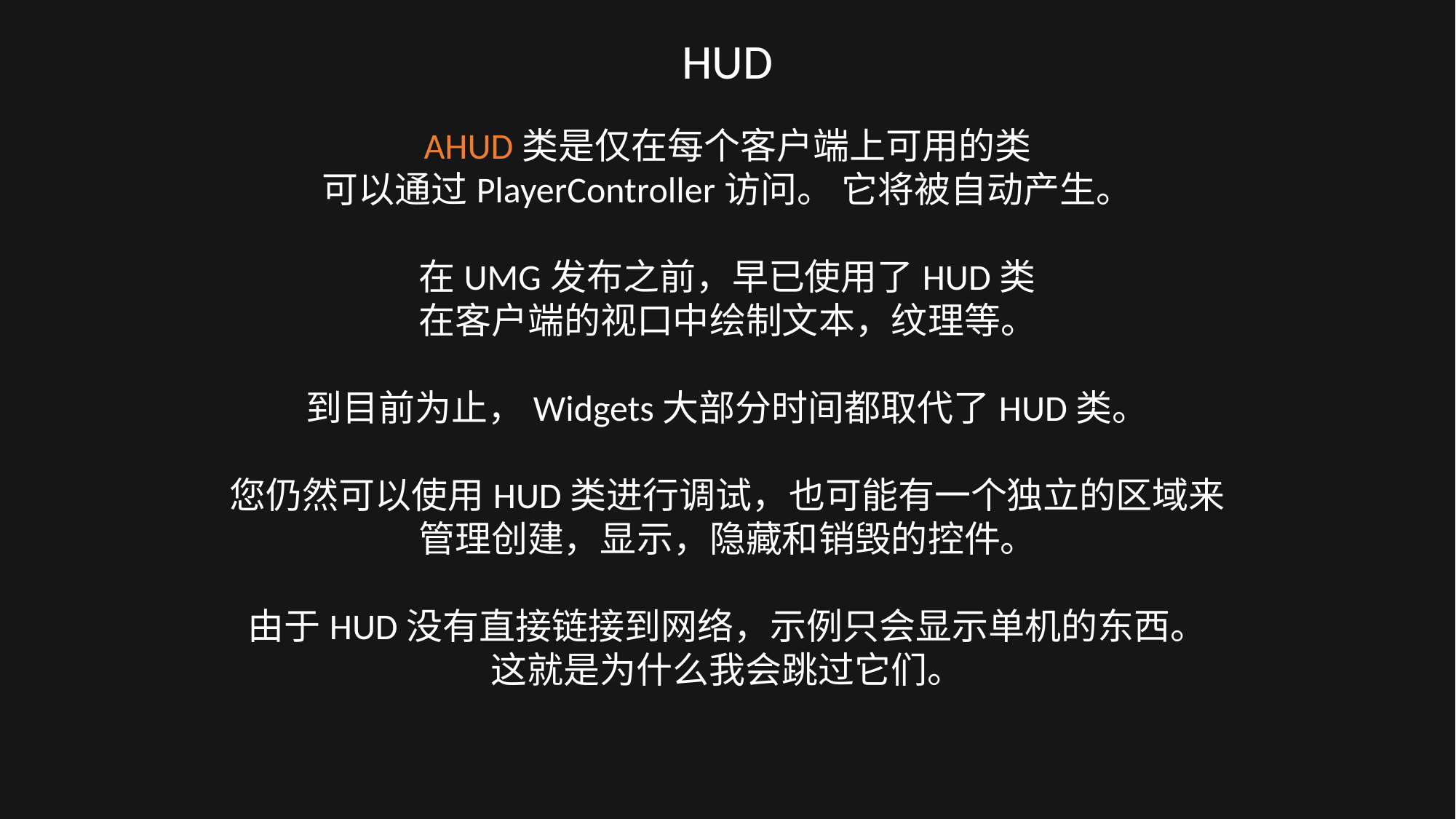

HUD
AHUD类是仅在每个客户端上可用的类
可以通过PlayerController访问。 它将被自动产生。

在UMG发布之前，早已使用了HUD类
在客户端的视口中绘制文本，纹理等。

到目前为止，Widgets大部分时间都取代了HUD类。

您仍然可以使用HUD类进行调试，也可能有一个独立的区域来管理创建，显示，隐藏和销毁的控件。

由于HUD没有直接链接到网络，示例只会显示单机的东西。
这就是为什么我会跳过它们。